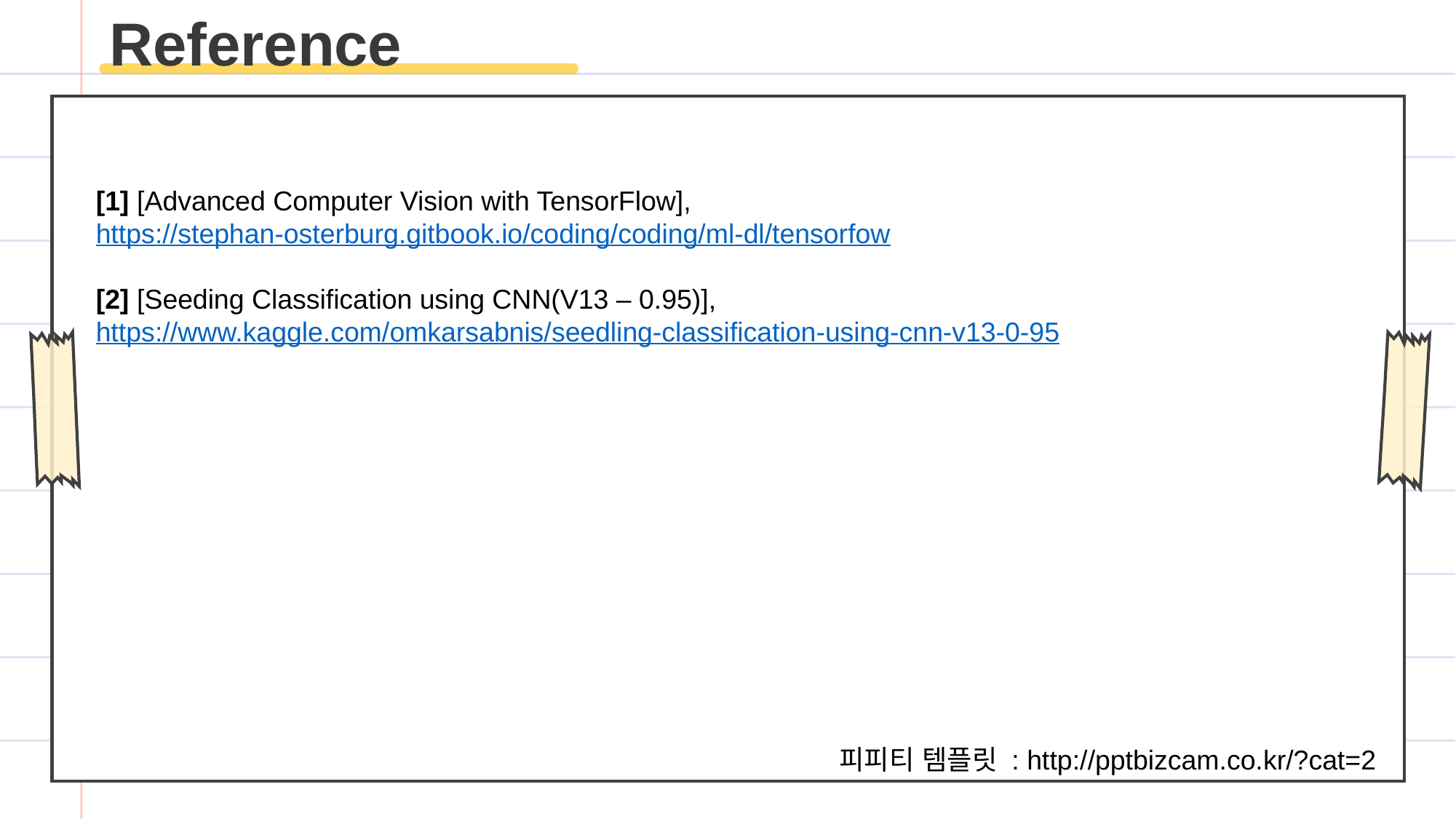

Reference

[1] [Advanced Computer Vision with TensorFlow],
https://stephan-osterburg.gitbook.io/coding/coding/ml-dl/tensorfow

[2] [Seeding Classification using CNN(V13 – 0.95)],
https://www.kaggle.com/omkarsabnis/seedling-classification-using-cnn-v13-0-95

피피티 템플릿 : http://pptbizcam.co.kr/?cat=2